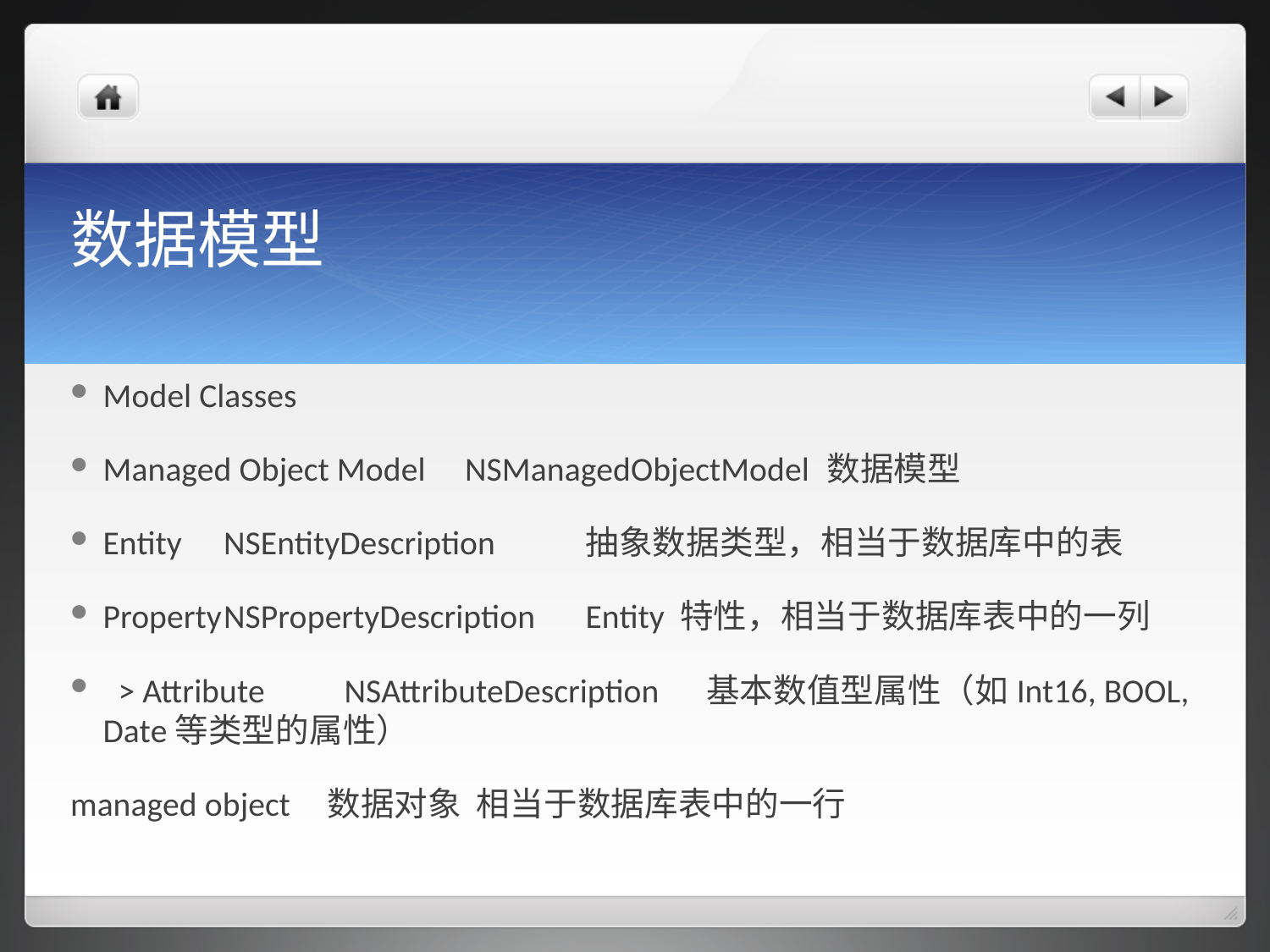

# 数据模型
Model Classes
Managed Object Model	NSManagedObjectModel	数据模型
Entity	NSEntityDescription	抽象数据类型，相当于数据库中的表
Property		NSPropertyDescription	Entity 特性，相当于数据库表中的一列
  > Attribute	NSAttributeDescription	基本数值型属性（如Int16, BOOL, Date等类型的属性）
managed object	 数据对象  相当于数据库表中的一行